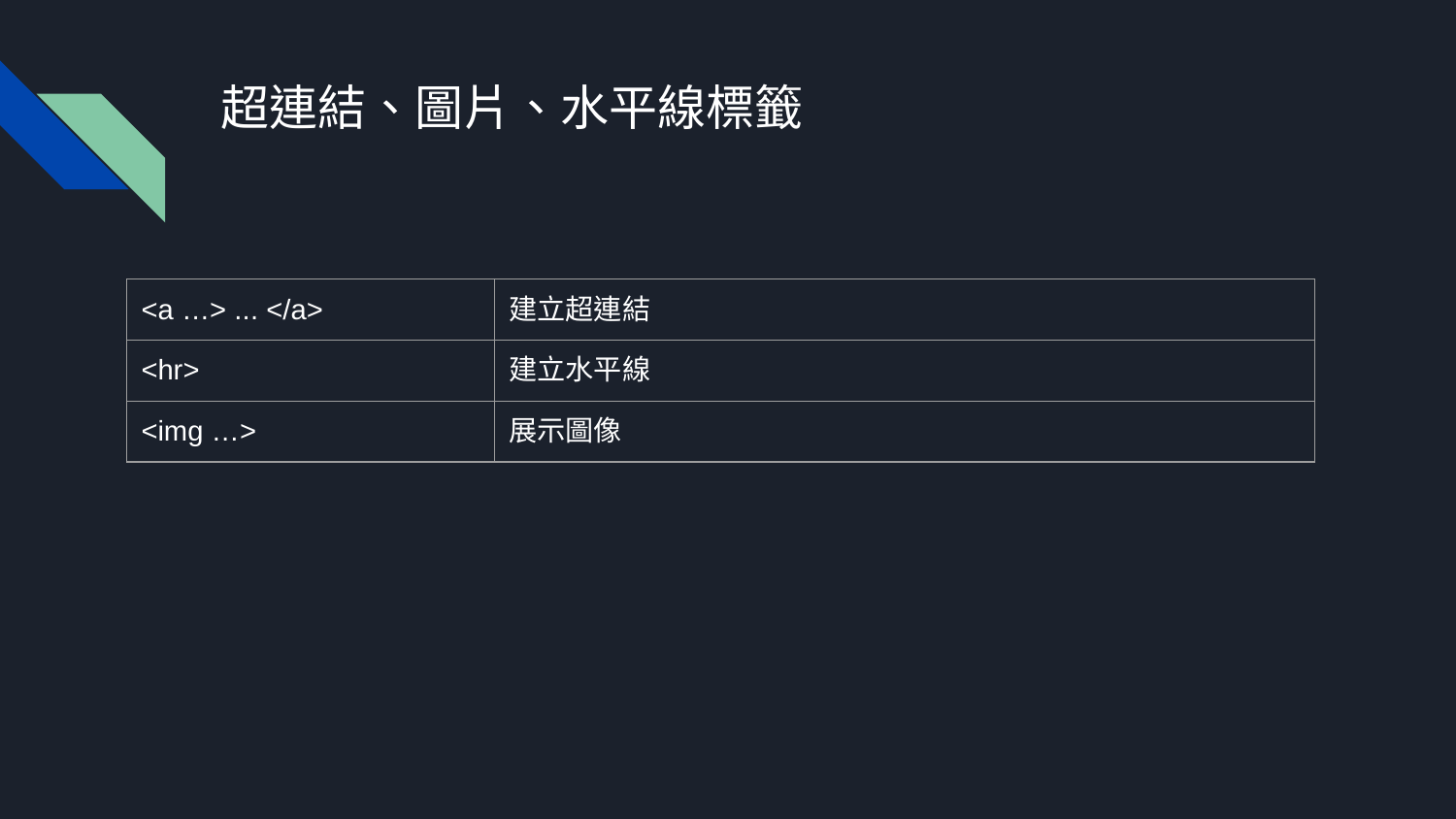

# 超連結、圖片、水平線標籤

| <a …> ... </a> | 建立超連結 |
| --- | --- |
| <hr> | 建立水平線 |
| <img …> | 展示圖像 |